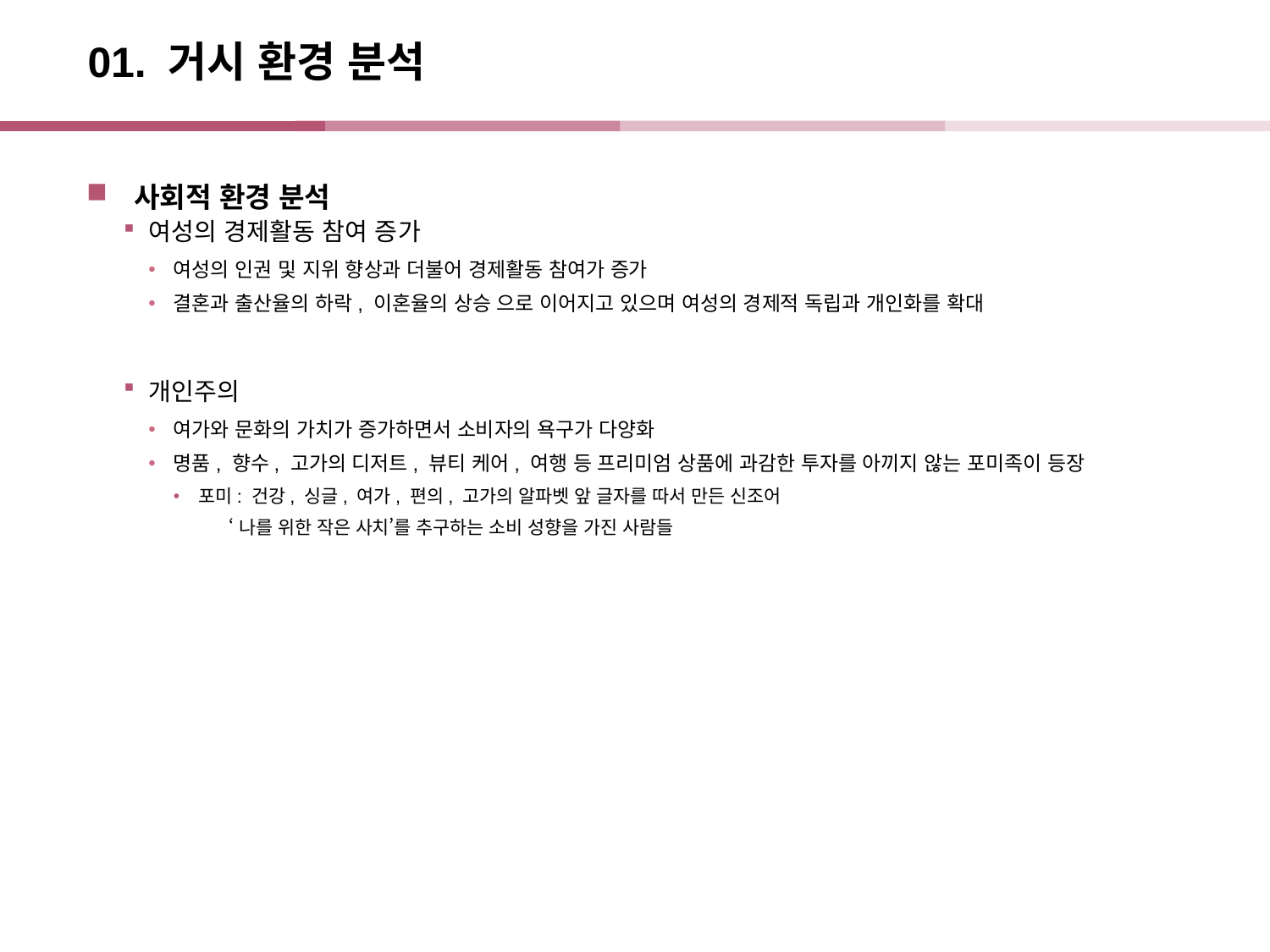

# 01. 거시 환경 분석
사회적 환경 분석
여성의 경제활동 참여 증가
여성의 인권 및 지위 향상과 더불어 경제활동 참여가 증가
결혼과 출산율의 하락, 이혼율의 상승 으로 이어지고 있으며 여성의 경제적 독립과 개인화를 확대

개인주의
여가와 문화의 가치가 증가하면서 소비자의 욕구가 다양화
명품, 향수, 고가의 디저트, 뷰티 케어, 여행 등 프리미엄 상품에 과감한 투자를 아끼지 않는 포미족이 등장
포미: 건강, 싱글, 여가, 편의, 고가의 알파벳 앞 글자를 따서 만든 신조어
           ‘나를 위한 작은 사치’를 추구하는 소비 성향을 가진 사람들